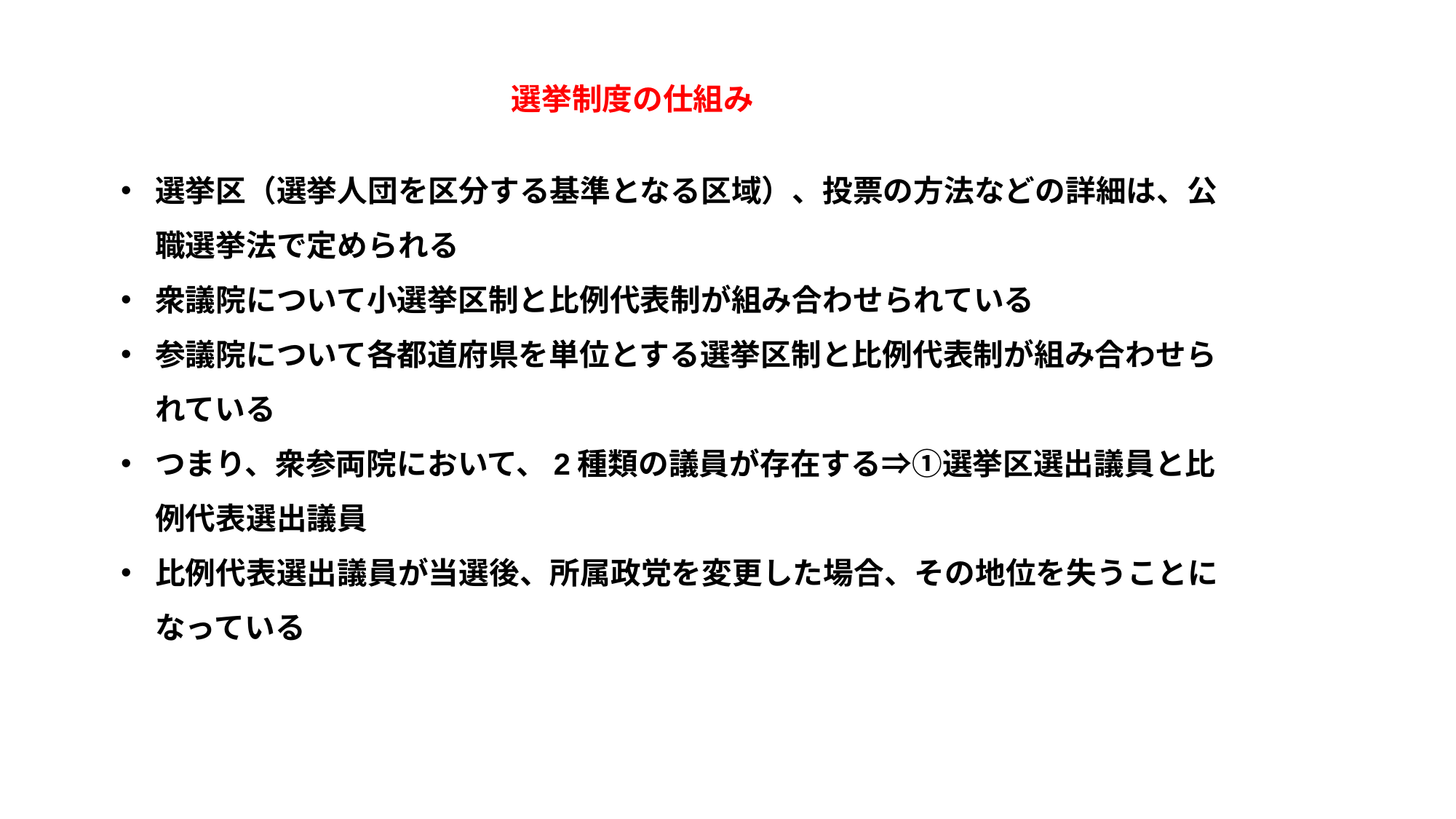

選挙制度の仕組み
選挙区（選挙人団を区分する基準となる区域）、投票の方法などの詳細は、公職選挙法で定められる
衆議院について小選挙区制と比例代表制が組み合わせられている
参議院について各都道府県を単位とする選挙区制と比例代表制が組み合わせられている
つまり、衆参両院において、2種類の議員が存在する⇒①選挙区選出議員と比例代表選出議員
比例代表選出議員が当選後、所属政党を変更した場合、その地位を失うことになっている